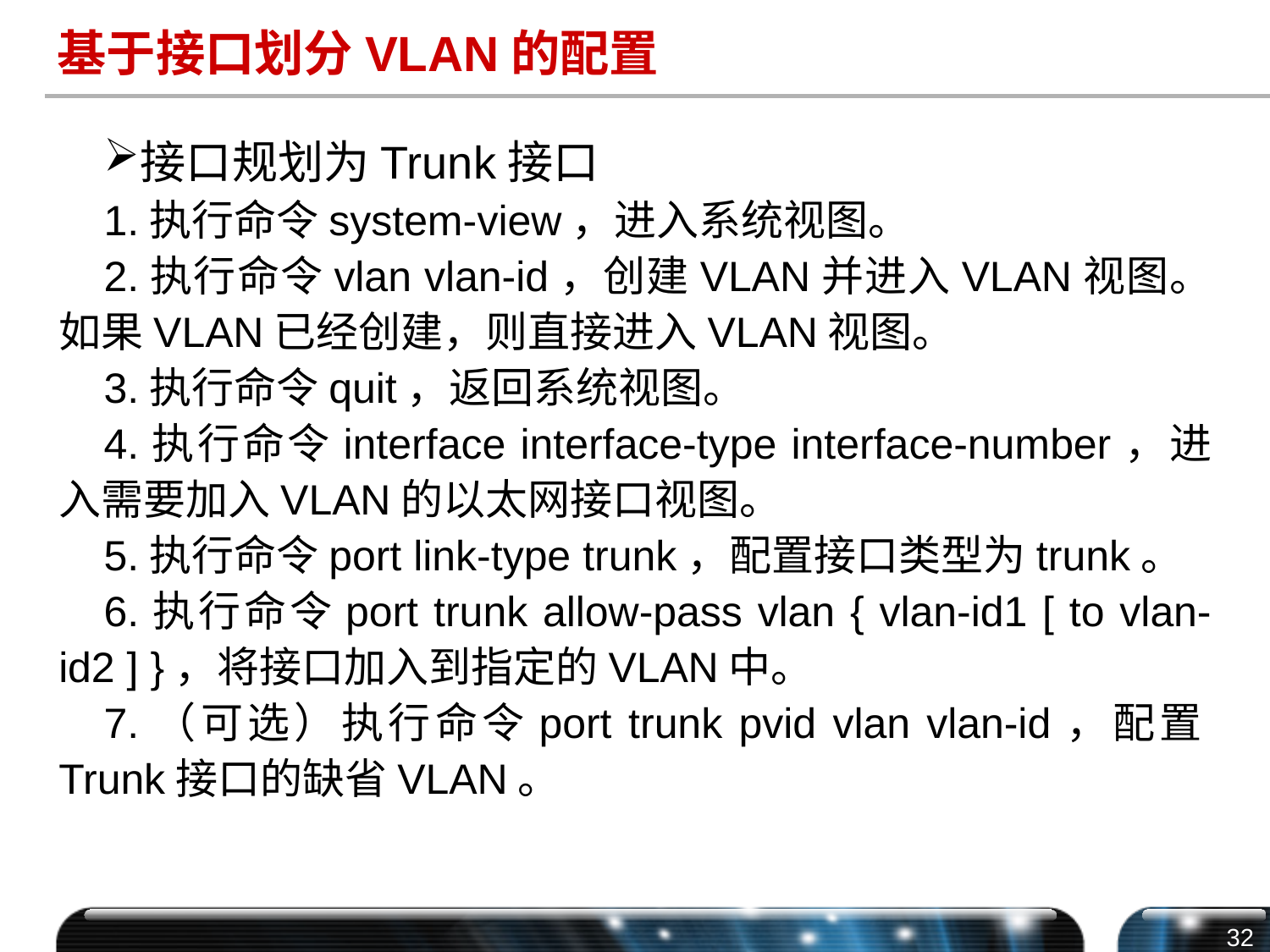

# 基于接口划分VLAN的配置
接口规划为Trunk接口
1.执行命令system-view，进入系统视图。
2.执行命令vlan vlan-id，创建VLAN并进入VLAN视图。如果VLAN已经创建，则直接进入VLAN视图。
3.执行命令quit，返回系统视图。
4.执行命令interface interface-type interface-number，进入需要加入VLAN的以太网接口视图。
5.执行命令port link-type trunk，配置接口类型为trunk。
6.执行命令port trunk allow-pass vlan { vlan-id1 [ to vlan-id2 ] }，将接口加入到指定的VLAN中。
7.（可选）执行命令port trunk pvid vlan vlan-id，配置Trunk接口的缺省VLAN。